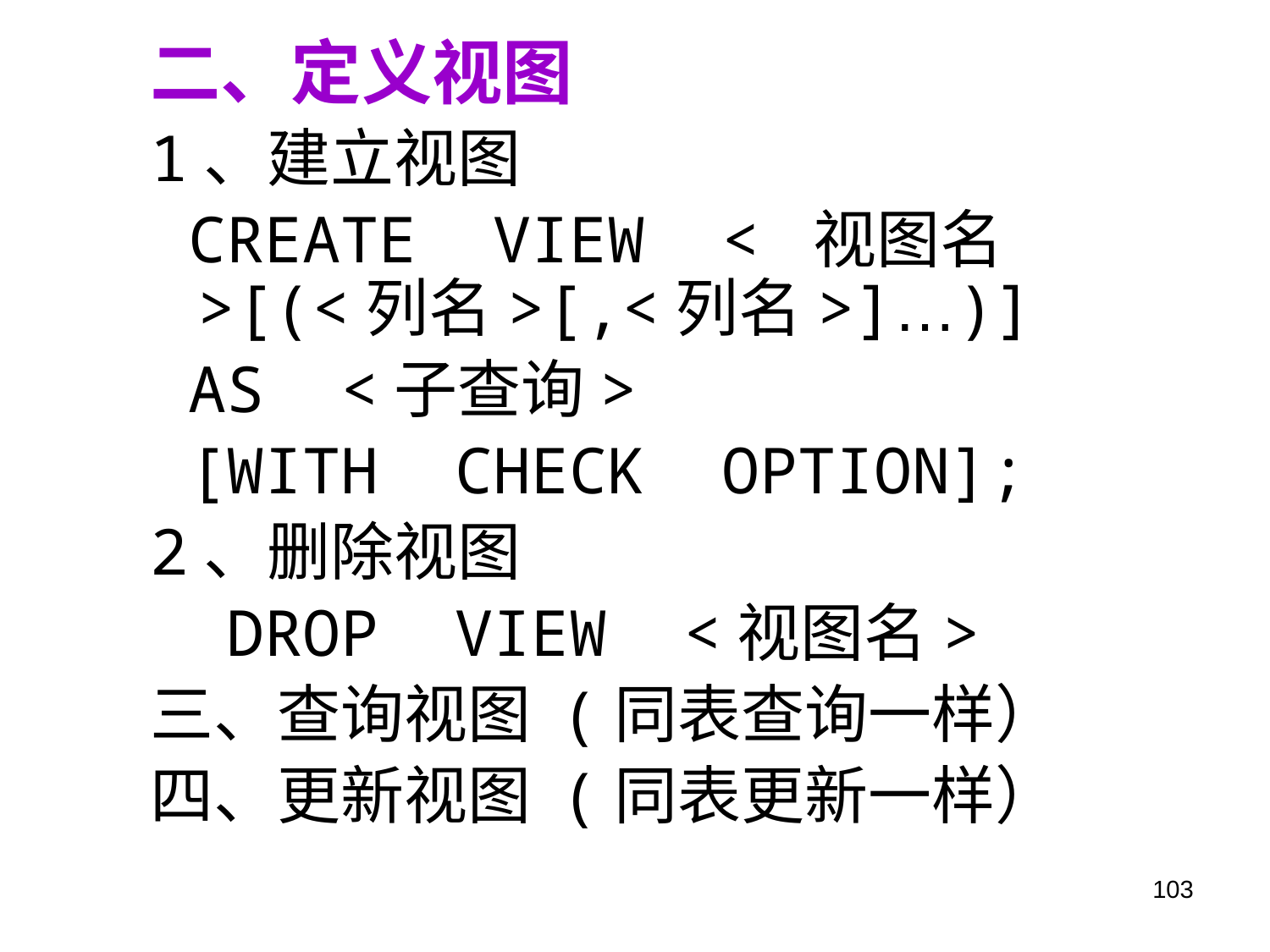

二、定义视图
1、建立视图
 CREATE  VIEW  < 视图名>[(<列名>[,<列名>]…)]
 AS  <子查询>
 [WITH  CHECK  OPTION];
2、删除视图
  DROP  VIEW  <视图名>
三、查询视图 (同表查询一样）
四、更新视图 (同表更新一样）
103